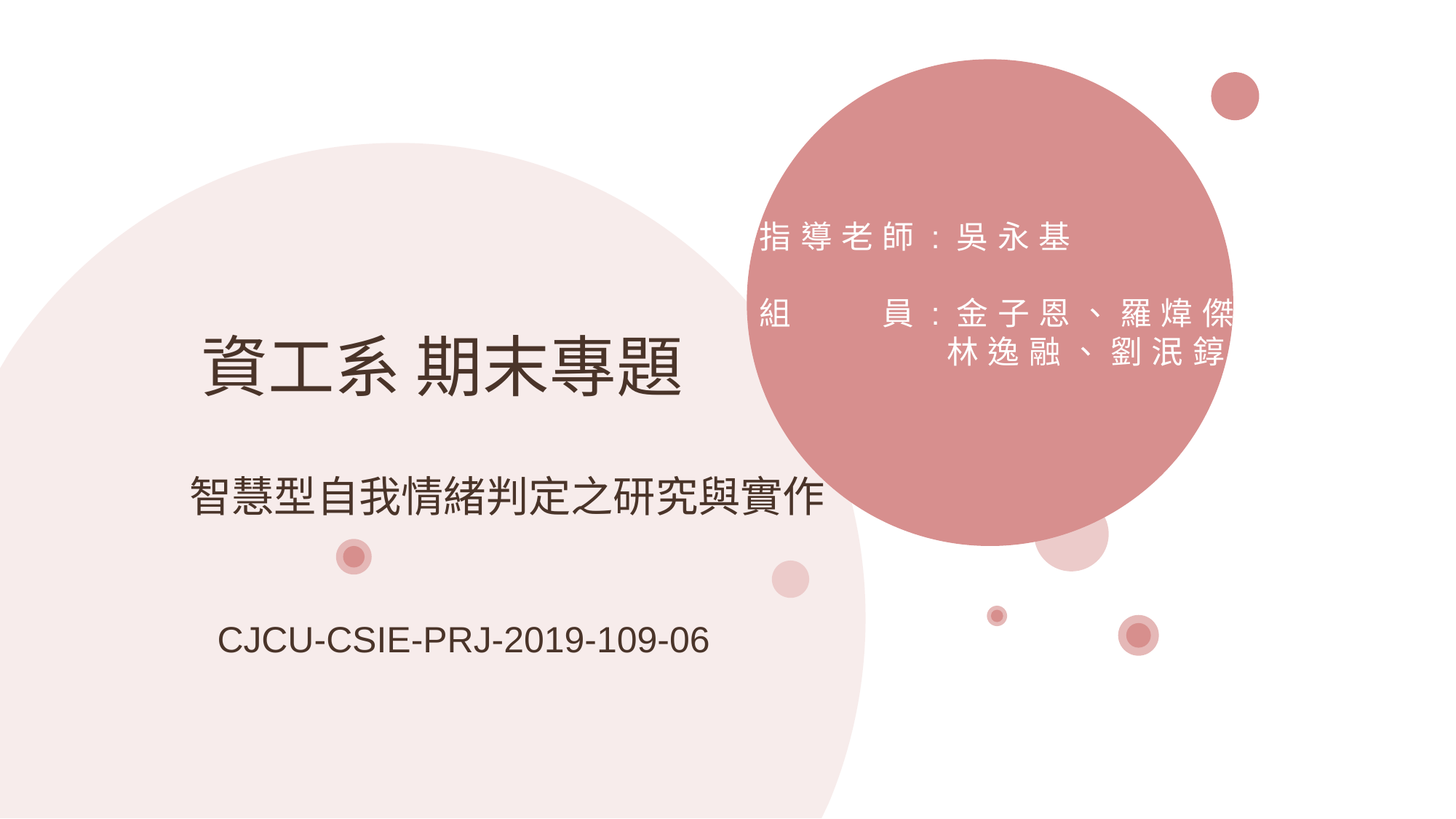

指導老師:吳永基

組　　員:金子恩、羅煒傑
 　　　　林逸融、劉泯錞

資工系 期末專題
智慧型自我情緒判定之研究與實作

CJCU-CSIE-PRJ-2019-109-06